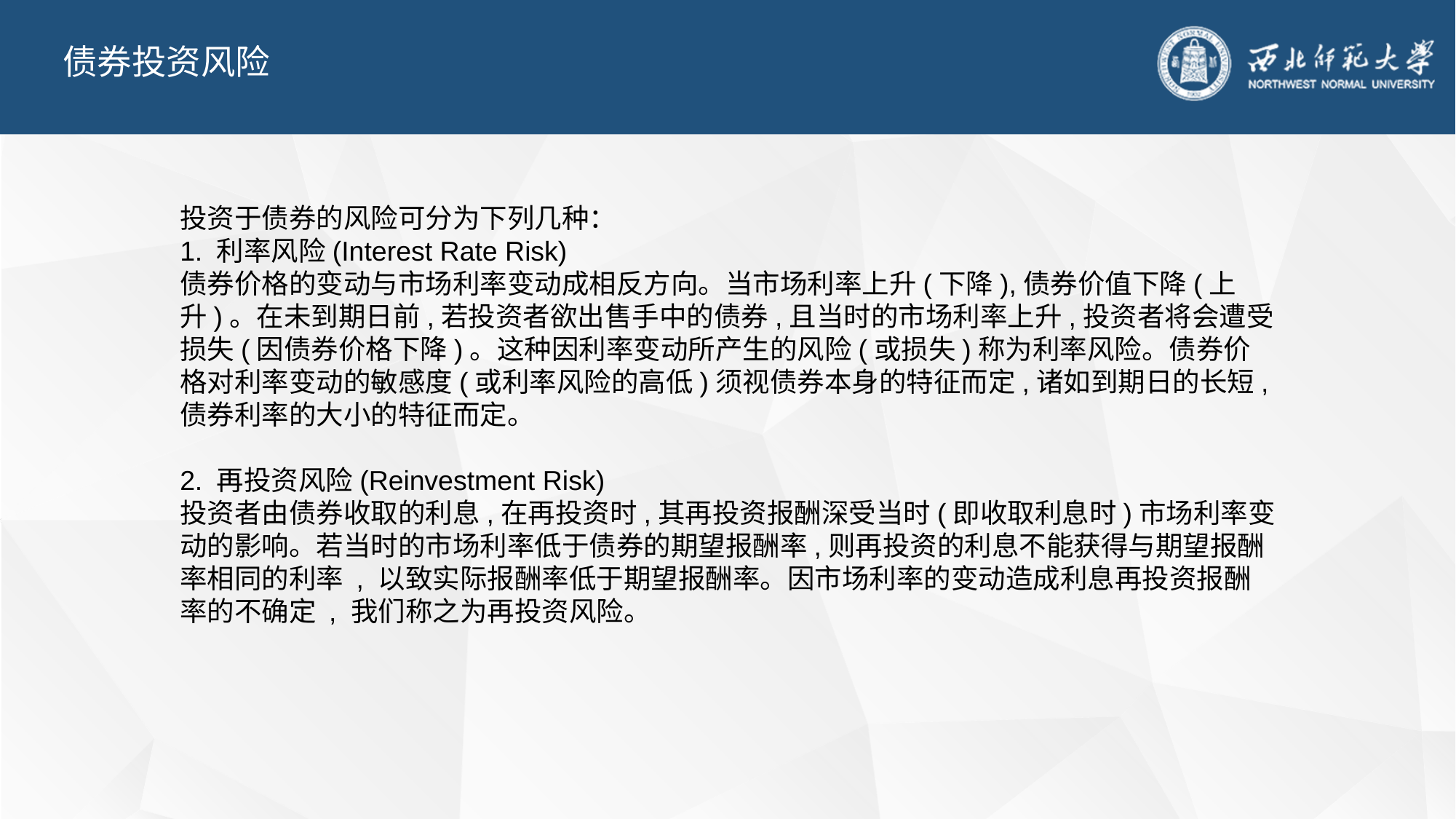

债券投资风险
投资于债券的风险可分为下列几种：
1. 利率风险(Interest Rate Risk)
债券价格的变动与市场利率变动成相反方向。当市场利率上升(下降),债券价值下降(上升)。在未到期日前,若投资者欲出售手中的债券,且当时的市场利率上升,投资者将会遭受损失(因债券价格下降)。这种因利率变动所产生的风险(或损失)称为利率风险。债券价格对利率变动的敏感度(或利率风险的高低)须视债券本身的特征而定,诸如到期日的长短,债券利率的大小的特征而定。

2. 再投资风险(Reinvestment Risk)
投资者由债券收取的利息,在再投资时,其再投资报酬深受当时(即收取利息时)市场利率变动的影响。若当时的市场利率低于债券的期望报酬率,则再投资的利息不能获得与期望报酬率相同的利率 , 以致实际报酬率低于期望报酬率。因市场利率的变动造成利息再投资报酬率的不确定 , 我们称之为再投资风险。